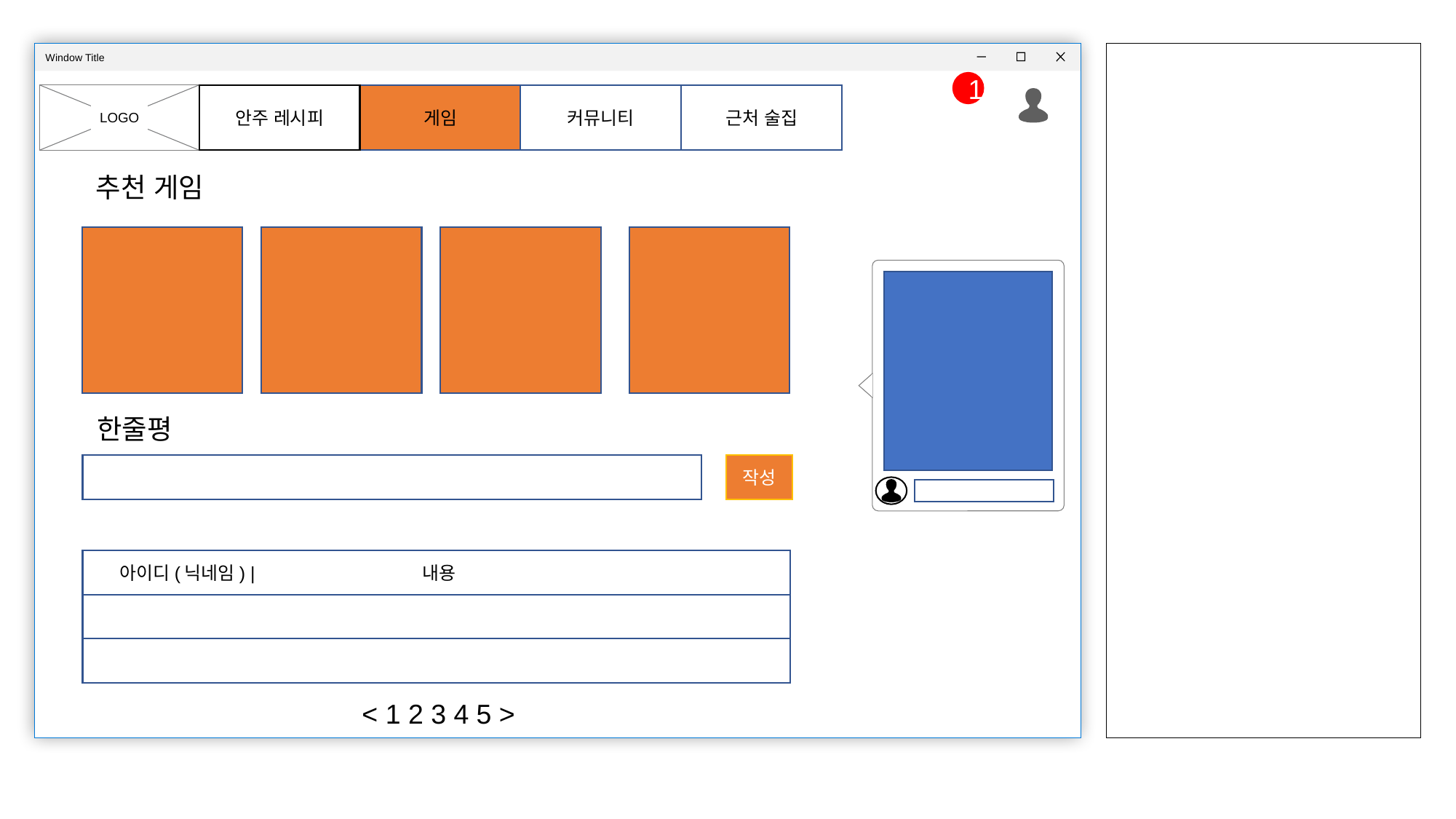

1

LOGO
안주 레시피
게임
커뮤니티
근처 술집

추천 게임

한줄평

작성

아이디(닉네임) |                                내용

< 1 2 3 4 5 >